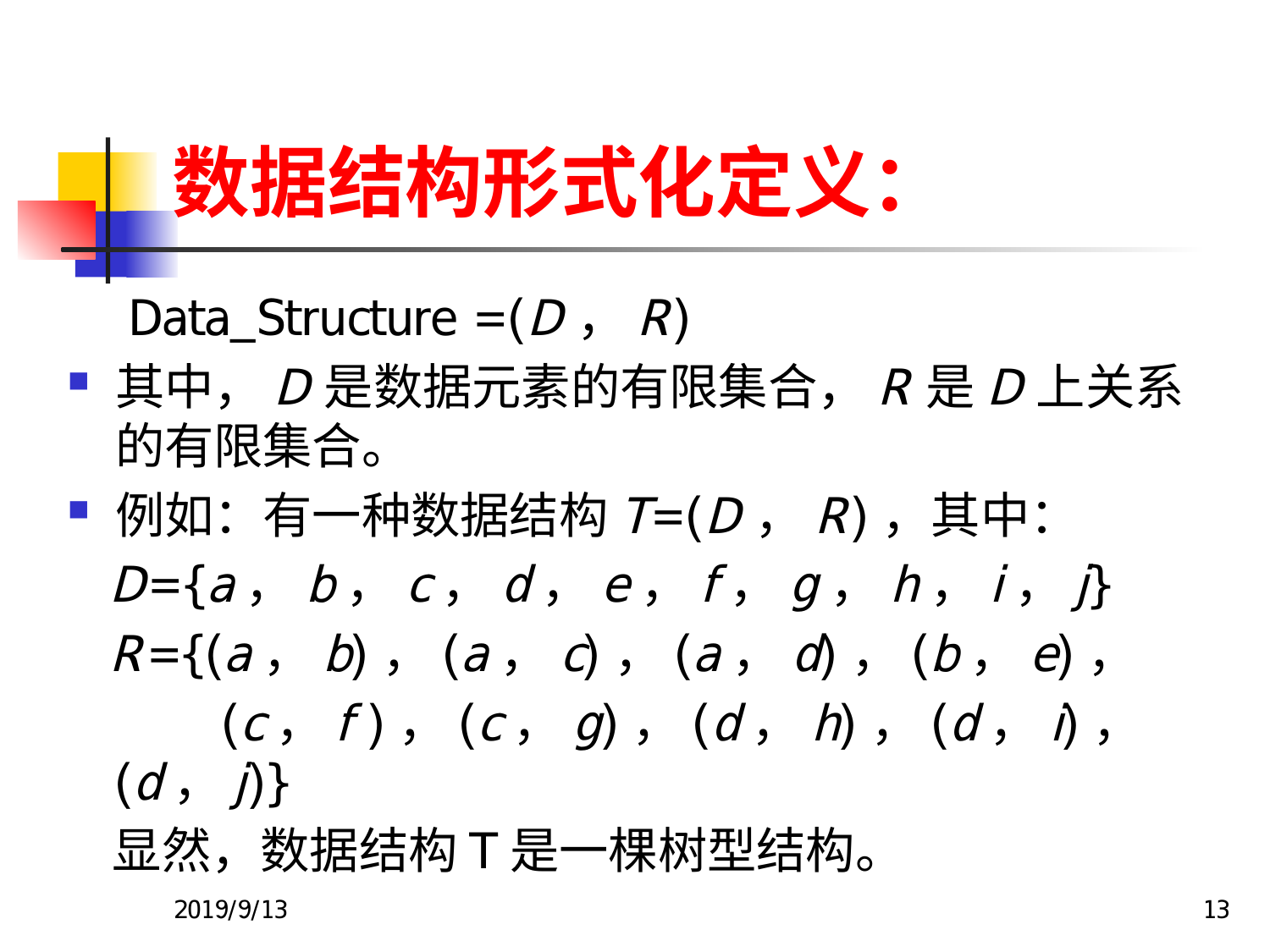

# 数据结构形式化定义：
    Data_Structure =(D，R)
其中，D是数据元素的有限集合，R是D上关系的有限集合。
例如：有一种数据结构T=(D，R)，其中：
   D={a，b，c，d，e，f，g，h，i，j}
   R={(a，b)，(a，c)，(a，d)，(b，e)，
          (c，f )，(c，g)，(d，h)，(d，i)，(d，j)}
   显然，数据结构T是一棵树型结构。
2019/9/13
13